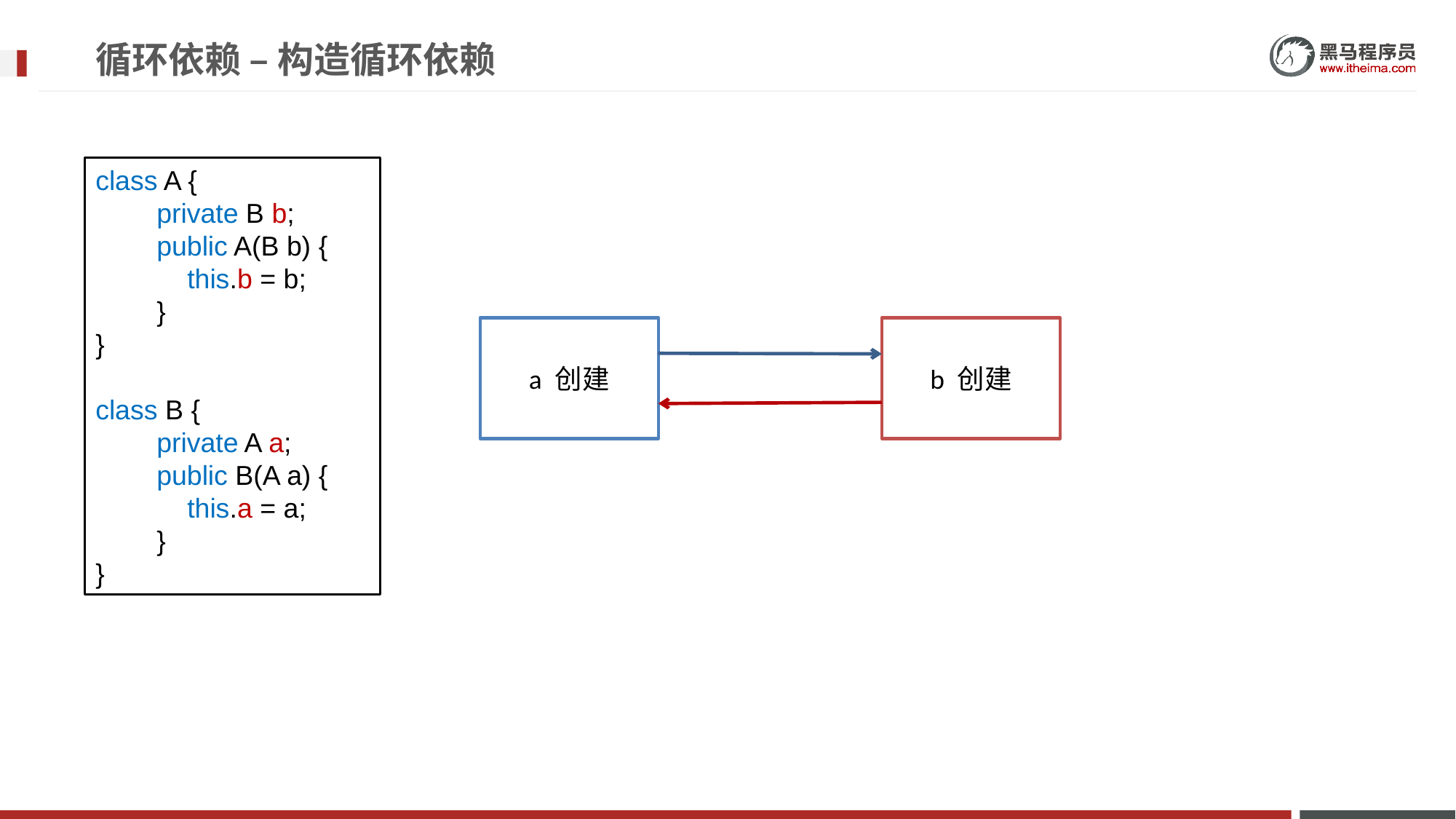

# 循环依赖 – 构造循环依赖
class A {
        private B b;
        public A(B b) {
            this.b = b;
        }
}

class B {
        private A a;
        public B(A a) {
            this.a = a;
        }
}
a 创建
b 创建